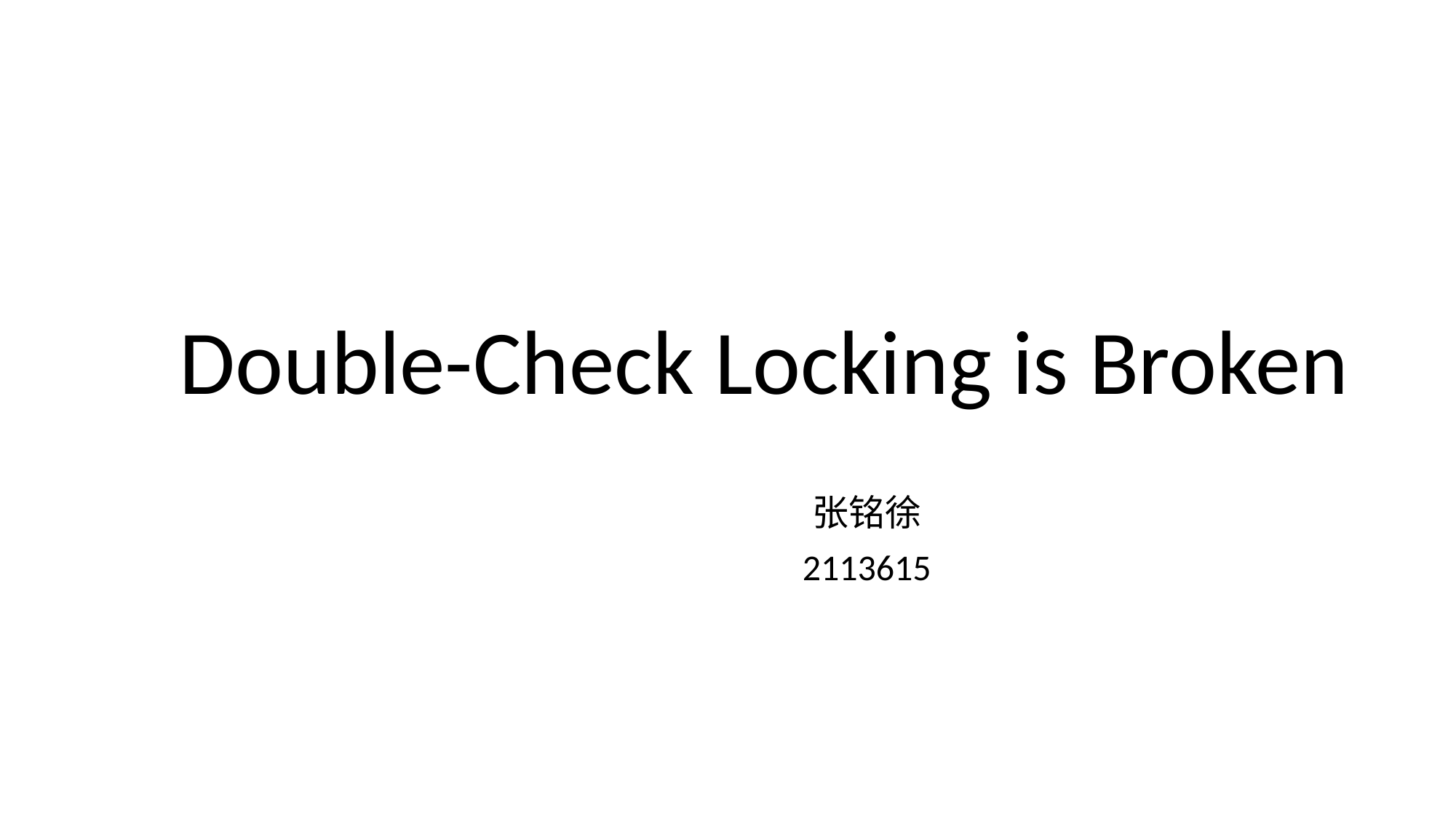

# Double-Check Locking is Broken

张铭徐
2113615